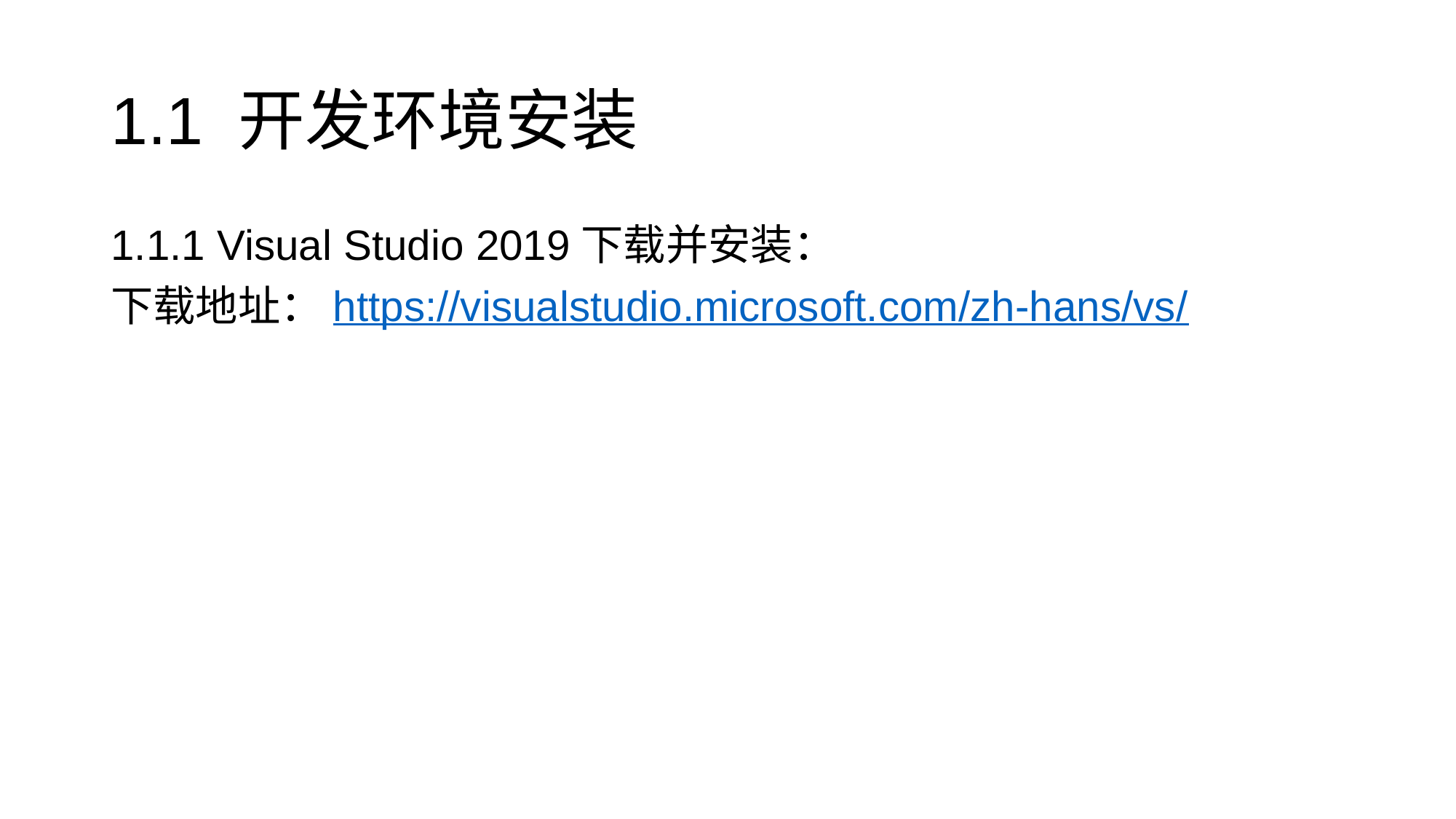

# 1.1 开发环境安装
1.1.1 Visual Studio 2019下载并安装：
下载地址：https://visualstudio.microsoft.com/zh-hans/vs/